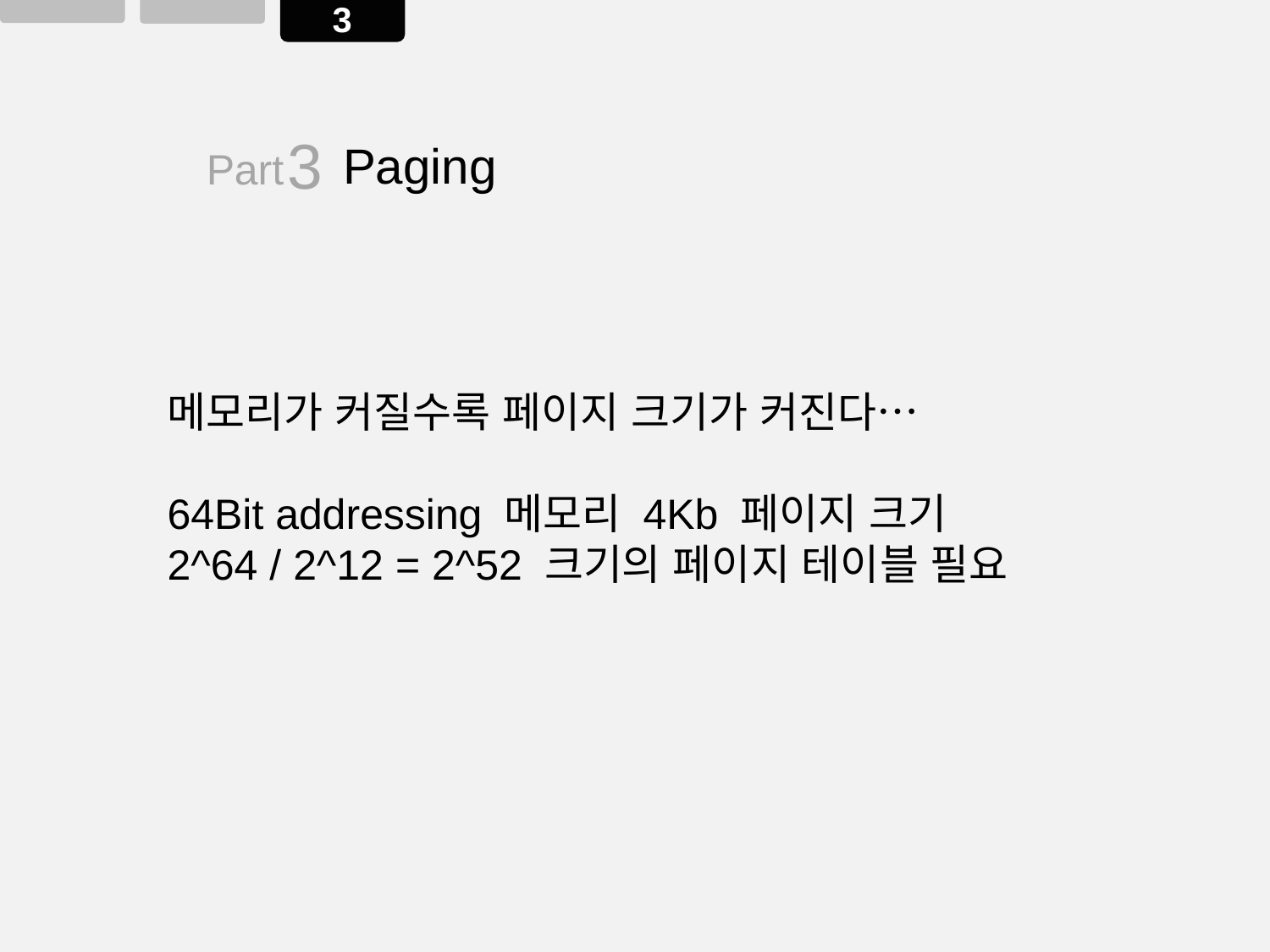

3

3
Paging
Part
메모리가 커질수록 페이지 크기가 커진다…

64Bit addressing 메모리 4Kb 페이지 크기
2^64 / 2^12 = 2^52 크기의 페이지 테이블 필요